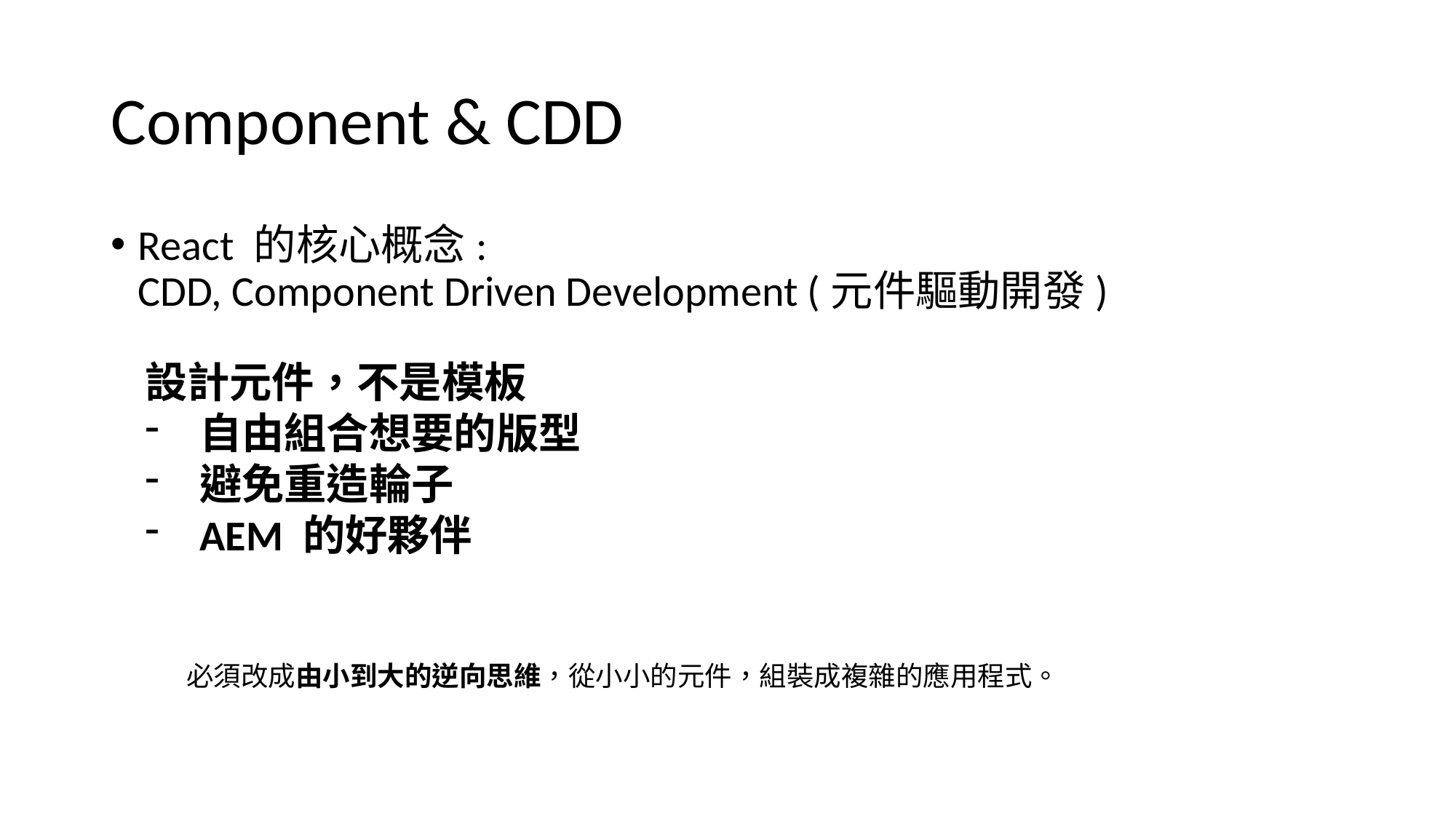

# Component & CDD
React 的核心概念:
CDD, Component Driven Development (元件驅動開發)

設計元件，不是模板
自由組合想要的版型
避免重造輪子
AEM 的好夥伴
必須改成由小到大的逆向思維，從小小的元件，組裝成複雜的應用程式。